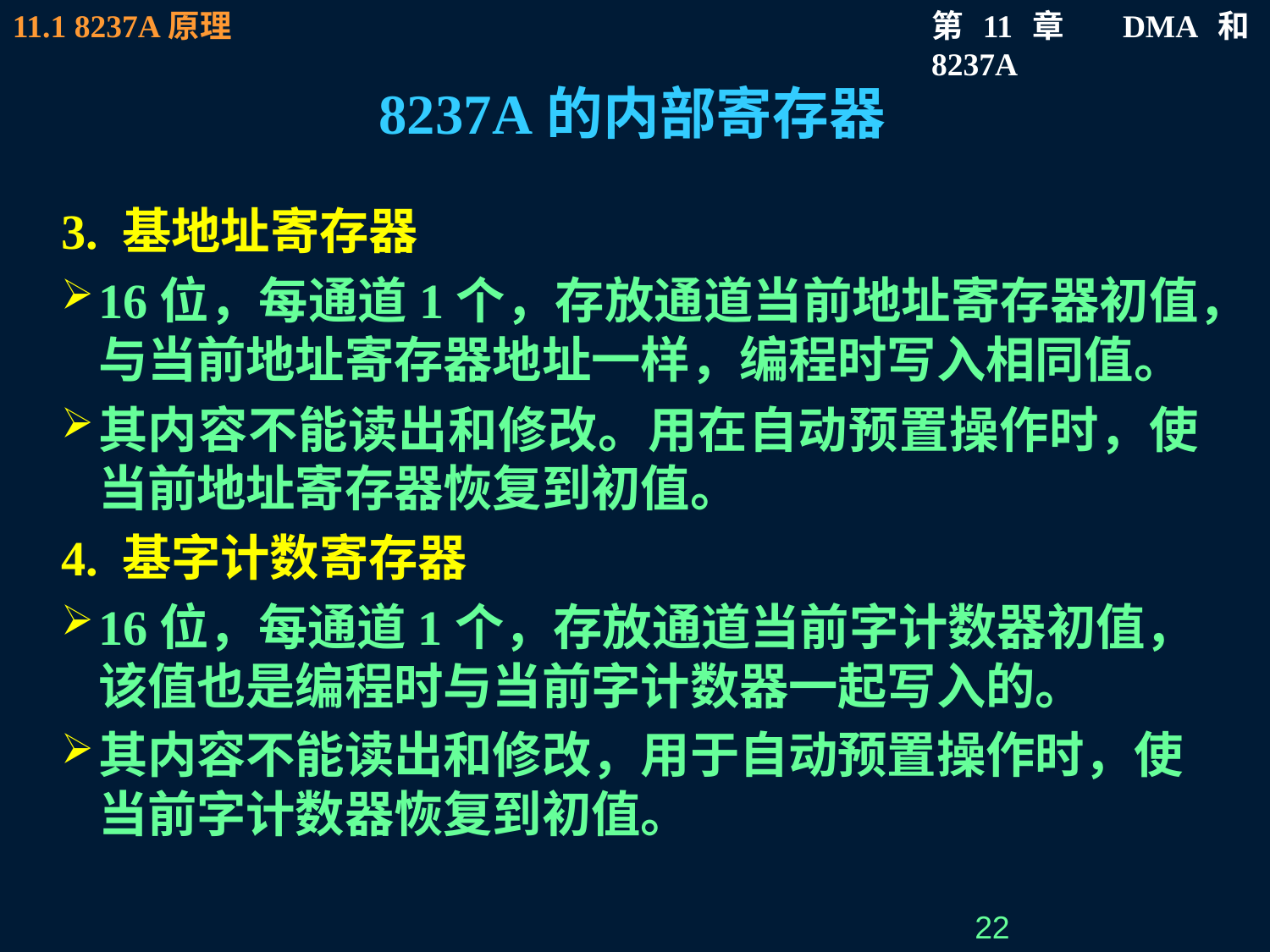

# 8237A的内部寄存器
3. 基地址寄存器
16位，每通道1个，存放通道当前地址寄存器初值，与当前地址寄存器地址一样，编程时写入相同值。
其内容不能读出和修改。用在自动预置操作时，使当前地址寄存器恢复到初值。
4. 基字计数寄存器
16位，每通道1个，存放通道当前字计数器初值，该值也是编程时与当前字计数器一起写入的。
其内容不能读出和修改，用于自动预置操作时，使当前字计数器恢复到初值。